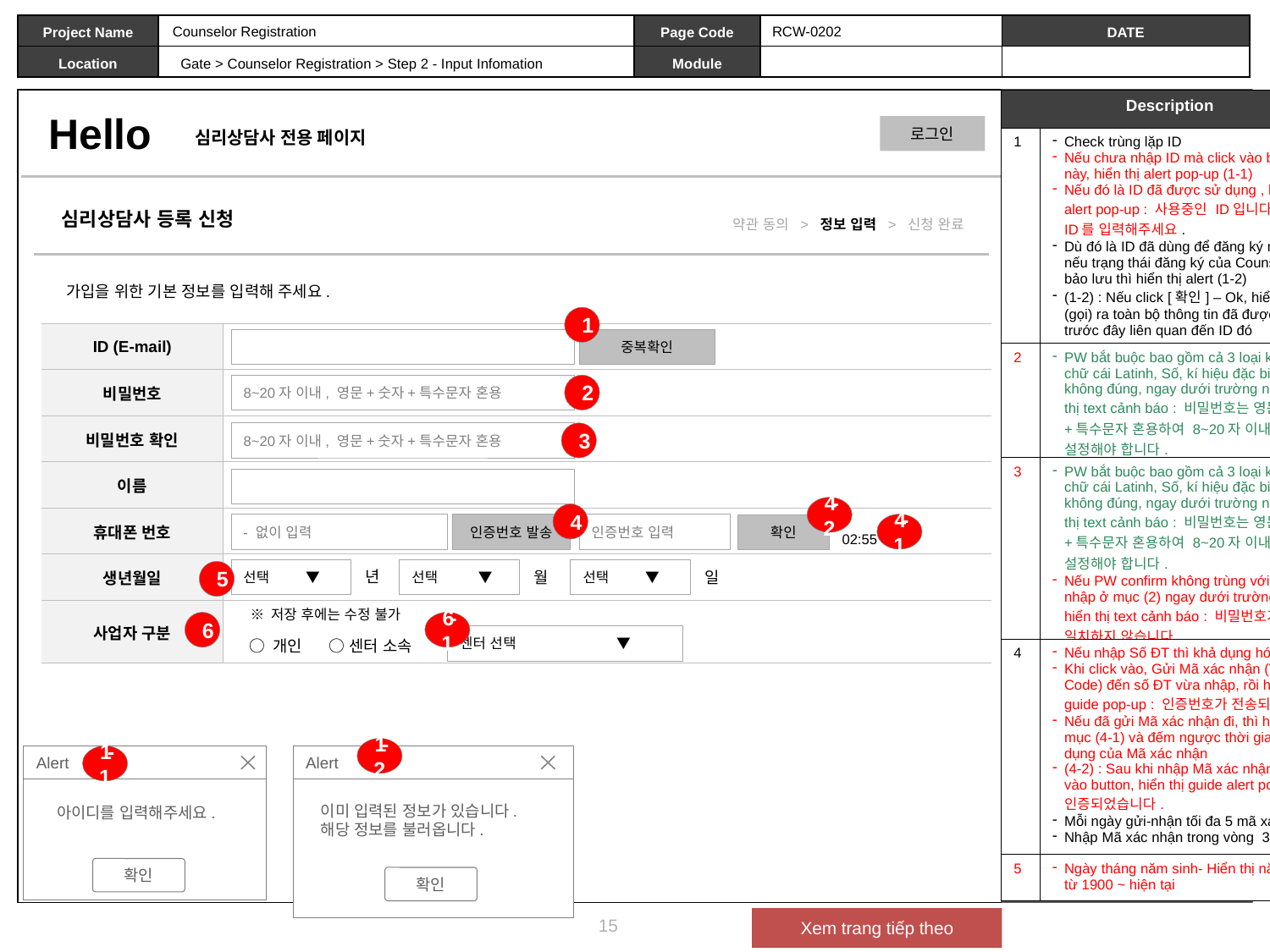

Counselor Registration
RCW-0202
Gate > Counselor Registration > Step 2 - Input Infomation
| Description |  |
| --- | --- |
| 1 | Check trùng lặp ID Nếu chưa nhập ID mà click vào button này, hiển thị alert pop-up (1-1) Nếu đó là ID đã được sử dụng , hiển thị alert pop-up : 사용중인 ID입니다. 다른 ID를 입력해주세요. Dù đó là ID đã dùng để đăng ký nhưng nếu trạng thái đăng ký của Counselor là bảo lưu thì hiển thị alert (1-2) (1-2) : Nếu click [확인] – Ok, hiển thị (gọi) ra toàn bộ thông tin đã được nhập trước đây liên quan đến ID đó |
| 2 | PW bắt buộc bao gồm cả 3 loại kí tự: chữ cái Latinh, Số, kí hiệu đặc biệt. Nếu không đúng, ngay dưới trường nhập hiển thị text cảnh báo : 비밀번호는 영문+숫자+특수문자 혼용하여 8~20자 이내로 설정해야 합니다. |
| 3 | PW bắt buộc bao gồm cả 3 loại kí tự: chữ cái Latinh, Số, kí hiệu đặc biệt. Nếu không đúng, ngay dưới trường nhập hiển thị text cảnh báo : 비밀번호는 영문+숫자+특수문자 혼용하여 8~20자 이내로 설정해야 합니다. Nếu PW confirm không trùng với PW đã nhập ở mục (2) ngay dưới trường nhập, hiển thị text cảnh báo : 비밀번호가 일치하지 않습니다. |
| 4 | Nếu nhập Số ĐT thì khả dụng hóa Button Khi click vào, Gửi Mã xác nhận (Verify Code) đến số ĐT vừa nhập, rồi hiển thị guide pop-up : 인증번호가 전송되었습니다. Nếu đã gửi Mã xác nhận đi, thì hiển thị mục (4-1) và đếm ngược thời gian hữu dụng của Mã xác nhận (4-2) : Sau khi nhập Mã xác nhận và click vào button, hiển thị guide alert popup : 인증되었습니다. Mỗi ngày gửi-nhận tối đa 5 mã xác nhận Nhập Mã xác nhận trong vòng 3 phút |
| 5 | Ngày tháng năm sinh- Hiển thị năm sinh từ 1900 ~ hiện tại |
심리상담사 등록 신청
약관 동의  >  정보 입력  >  신청 완료
가입을 위한 기본 정보를 입력해 주세요.
1
| ID (E-mail) |  |
| --- | --- |
| 비밀번호 |  |
| 비밀번호 확인 |  |
| 이름 |  |
| 휴대폰 번호 |  |
| 생년월일 |  |
| 사업자 구분 |  |

중복확인
8~20자 이내, 영문+숫자+특수문자 혼용
2
8~20자 이내, 영문+숫자+특수문자 혼용
3

4-2
4
- 없이 입력
인증번호 발송
인증번호 입력
4-1
확인
02:55
선택         ▼
선택          ▼
선택         ▼
년
월
5
일
※ 저장 후에는 수정 불가
6
6-1
센터 선택                         ▼
○ 개인      ○ 센터 소속
1-2
Alert

아이디를 입력해주세요.
확인
1-1
Alert

이미 입력된 정보가 있습니다.
해당 정보를 불러옵니다.

확인
Abort
Cancel
15
Xem trang tiếp theo